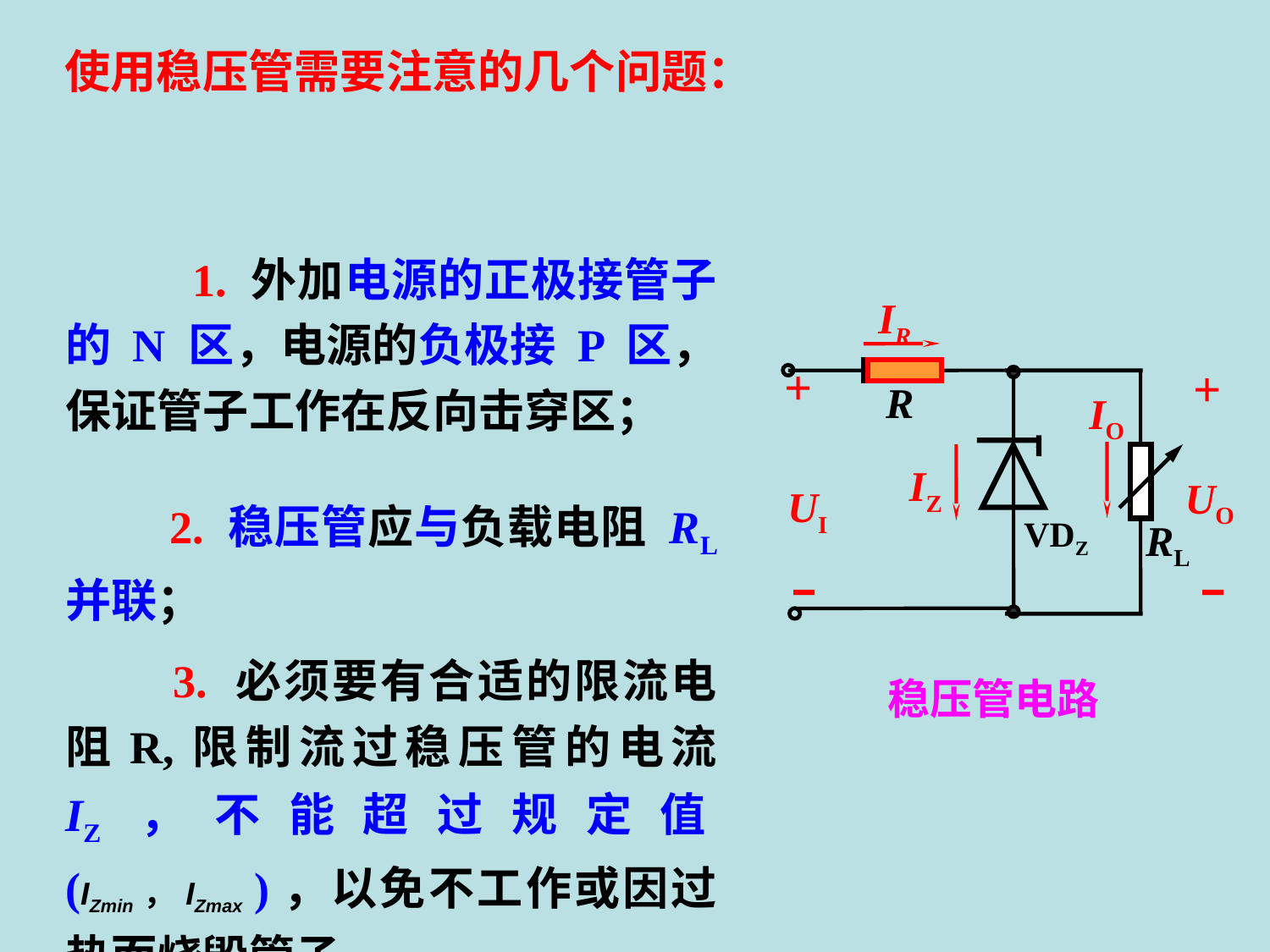

使用稳压管需要注意的几个问题：
 　　1. 外加电源的正极接管子的 N 区，电源的负极接 P 区，保证管子工作在反向击穿区；
IR

IZ
+
UI

+
IO

UO

R

VDZ

RL

　　2. 稳压管应与负载电阻 RL 并联；
　　3. 必须要有合适的限流电阻R,限制流过稳压管的电流 IZ，不能超过规定值(IZmin，IZmax )，以免不工作或因过热而烧毁管子。
  稳压管电路